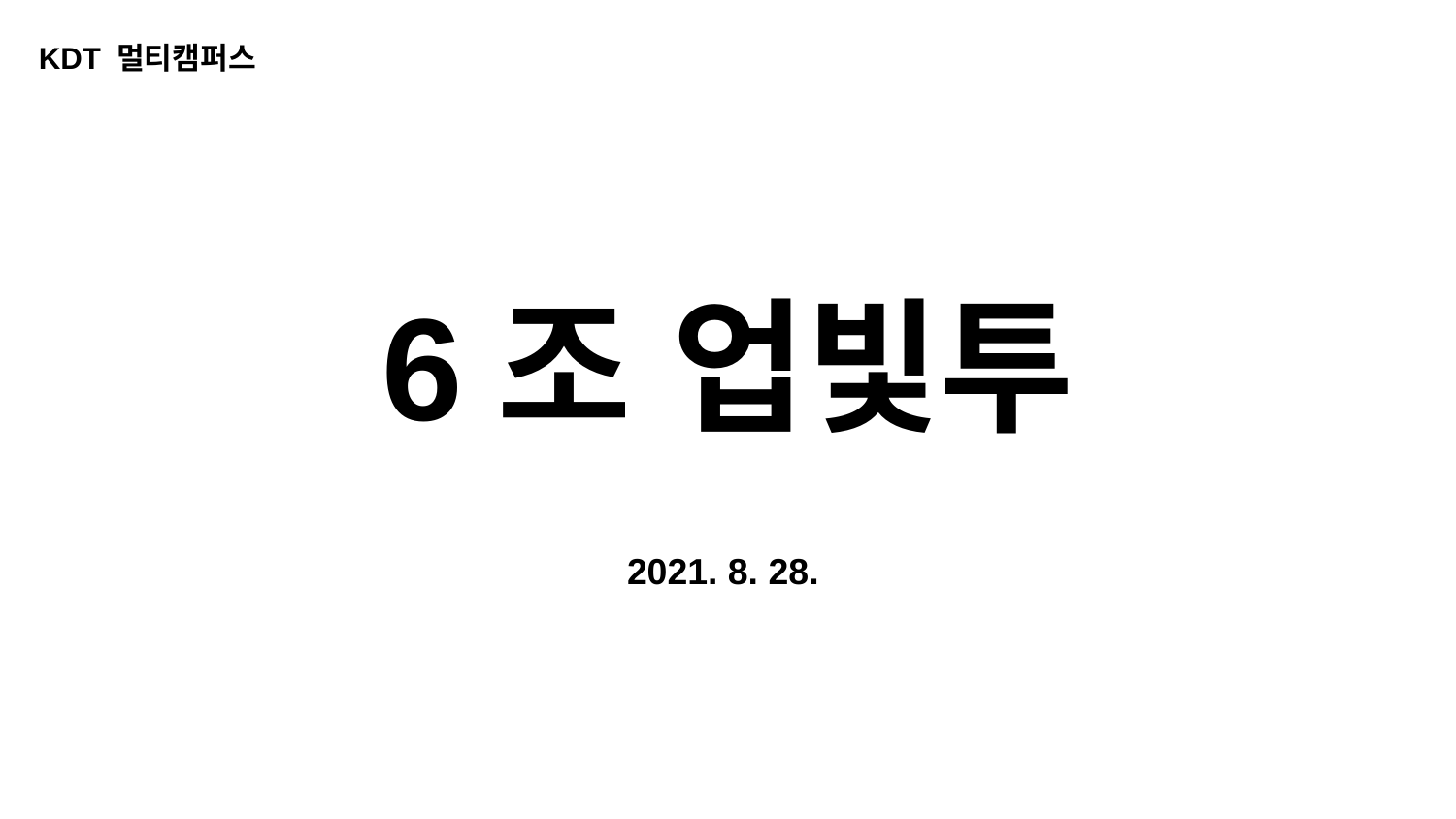

KDT 멀티캠퍼스
6조 업빛투
2021. 8. 28.